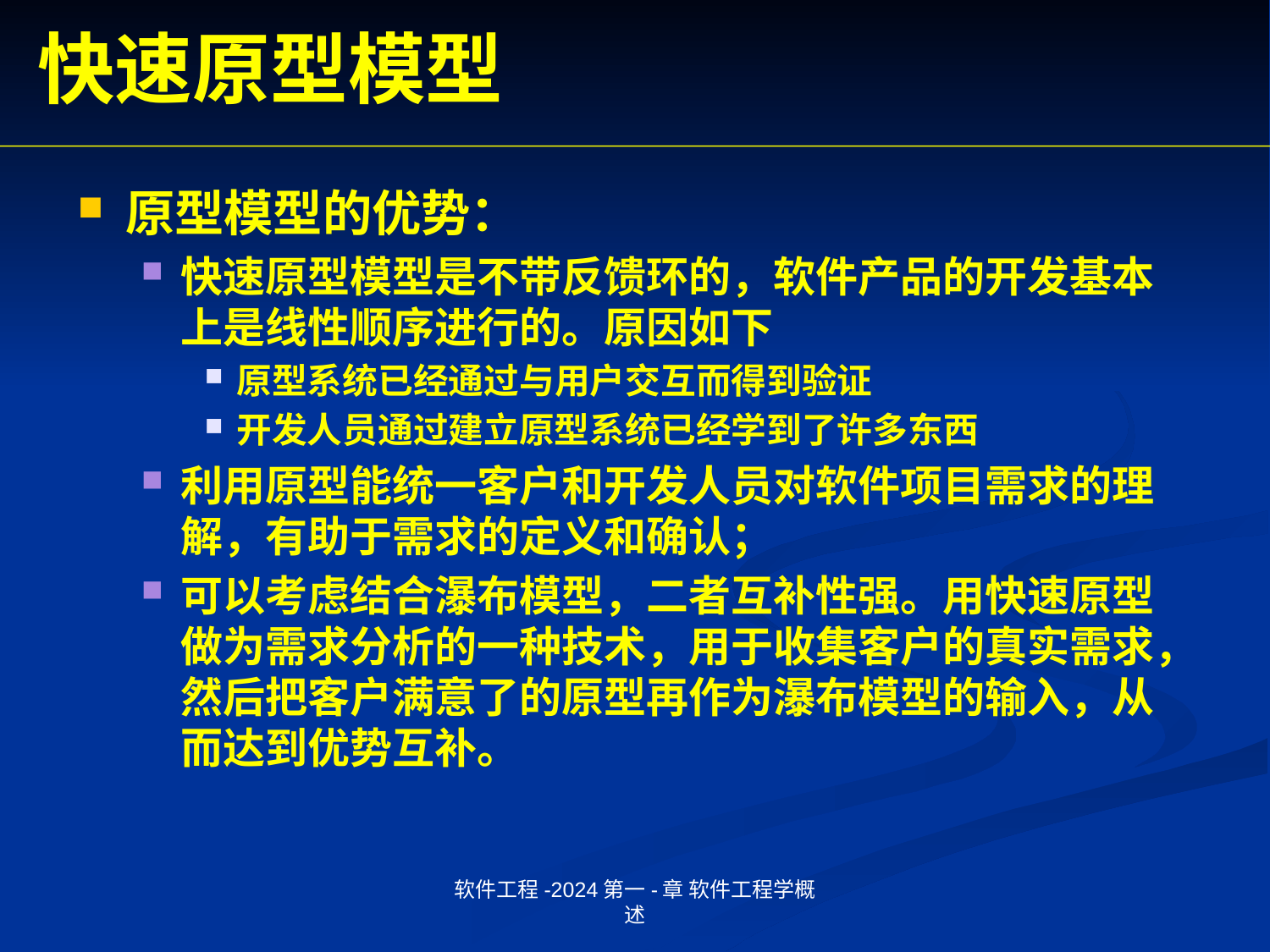

快速原型模型

原型模型的优势：
快速原型模型是不带反馈环的，软件产品的开发基本上是线性顺序进行的。原因如下
原型系统已经通过与用户交互而得到验证
开发人员通过建立原型系统已经学到了许多东西
利用原型能统一客户和开发人员对软件项目需求的理解，有助于需求的定义和确认；
可以考虑结合瀑布模型，二者互补性强。用快速原型做为需求分析的一种技术，用于收集客户的真实需求，然后把客户满意了的原型再作为瀑布模型的输入，从而达到优势互补。
软件工程-2024第一-章 软件工程学概述
89